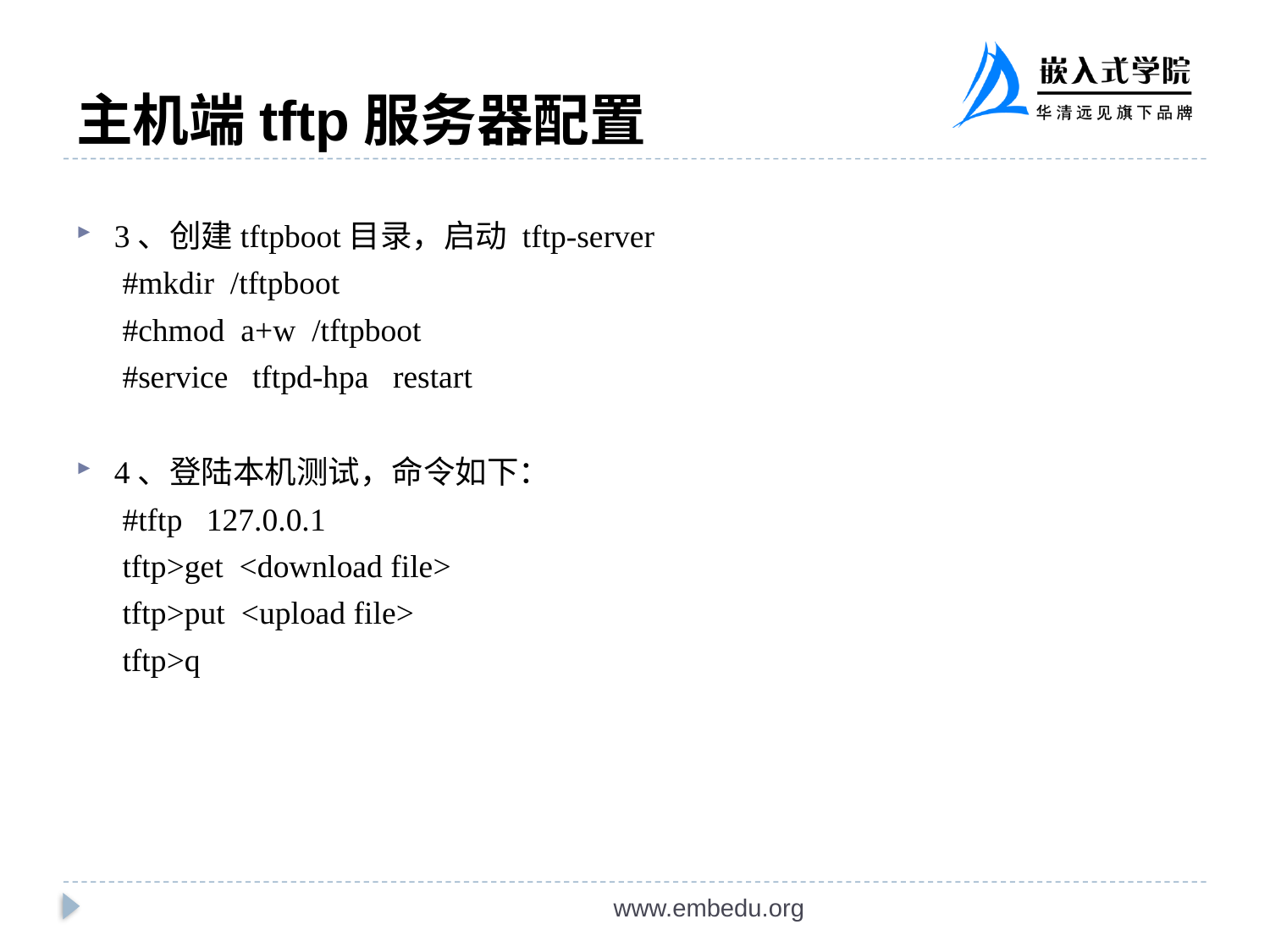

# 主机端tftp服务器配置

3、创建tftpboot目录，启动 tftp-server
 #mkdir  /tftpboot
 #chmod  a+w  /tftpboot
 #service   tftpd-hpa   restart

4、登陆本机测试，命令如下：
 #tftp   127.0.0.1
 tftp>get  <download file>
 tftp>put  <upload file>
 tftp>q

www.embedu.org